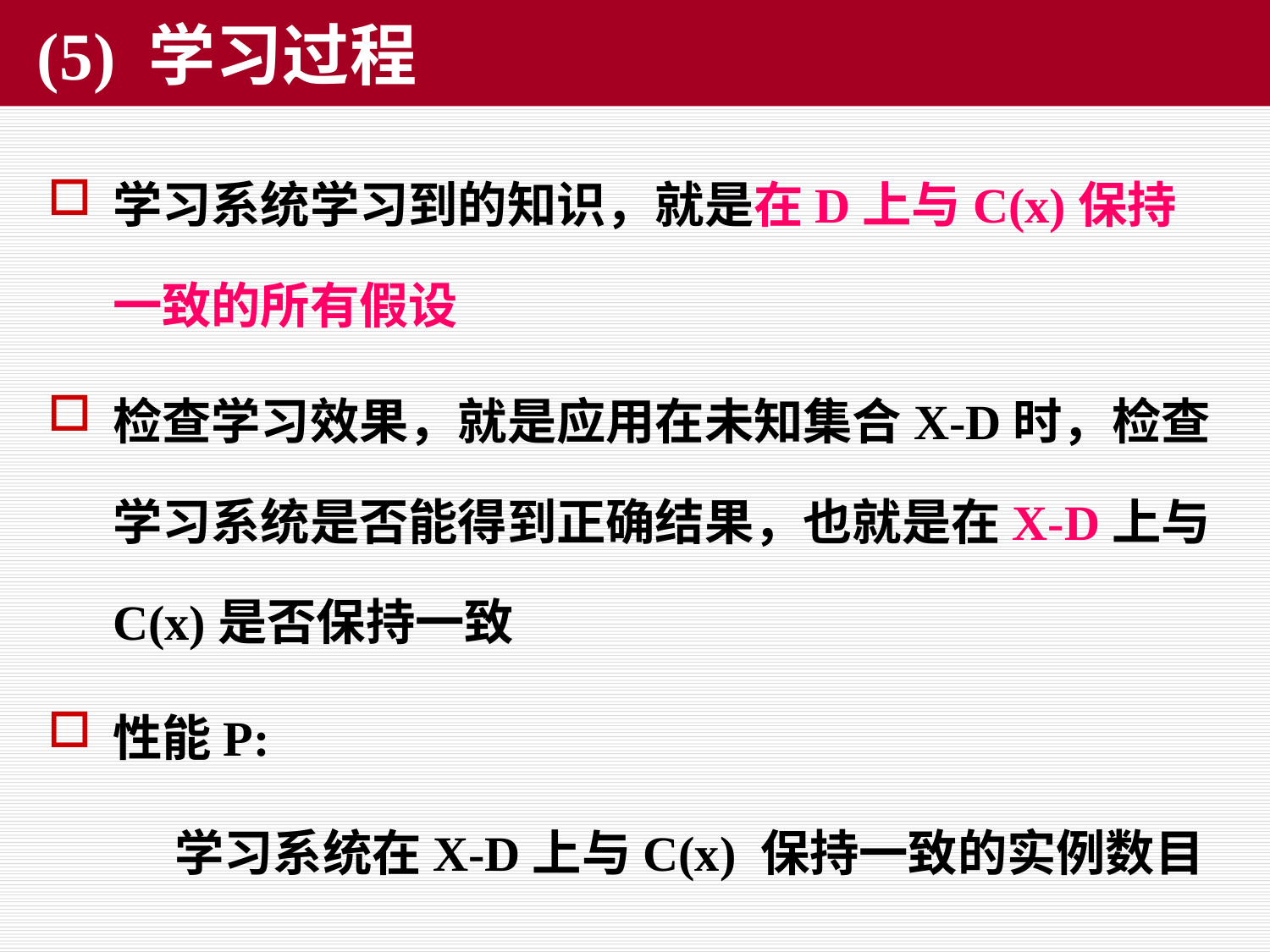

# (5) 学习过程
学习系统学习到的知识，就是在D上与C(x)保持一致的所有假设
检查学习效果，就是应用在未知集合X-D时，检查学习系统是否能得到正确结果，也就是在X-D上与C(x)是否保持一致
性能P:
	学习系统在X-D上与C(x) 保持一致的实例数目